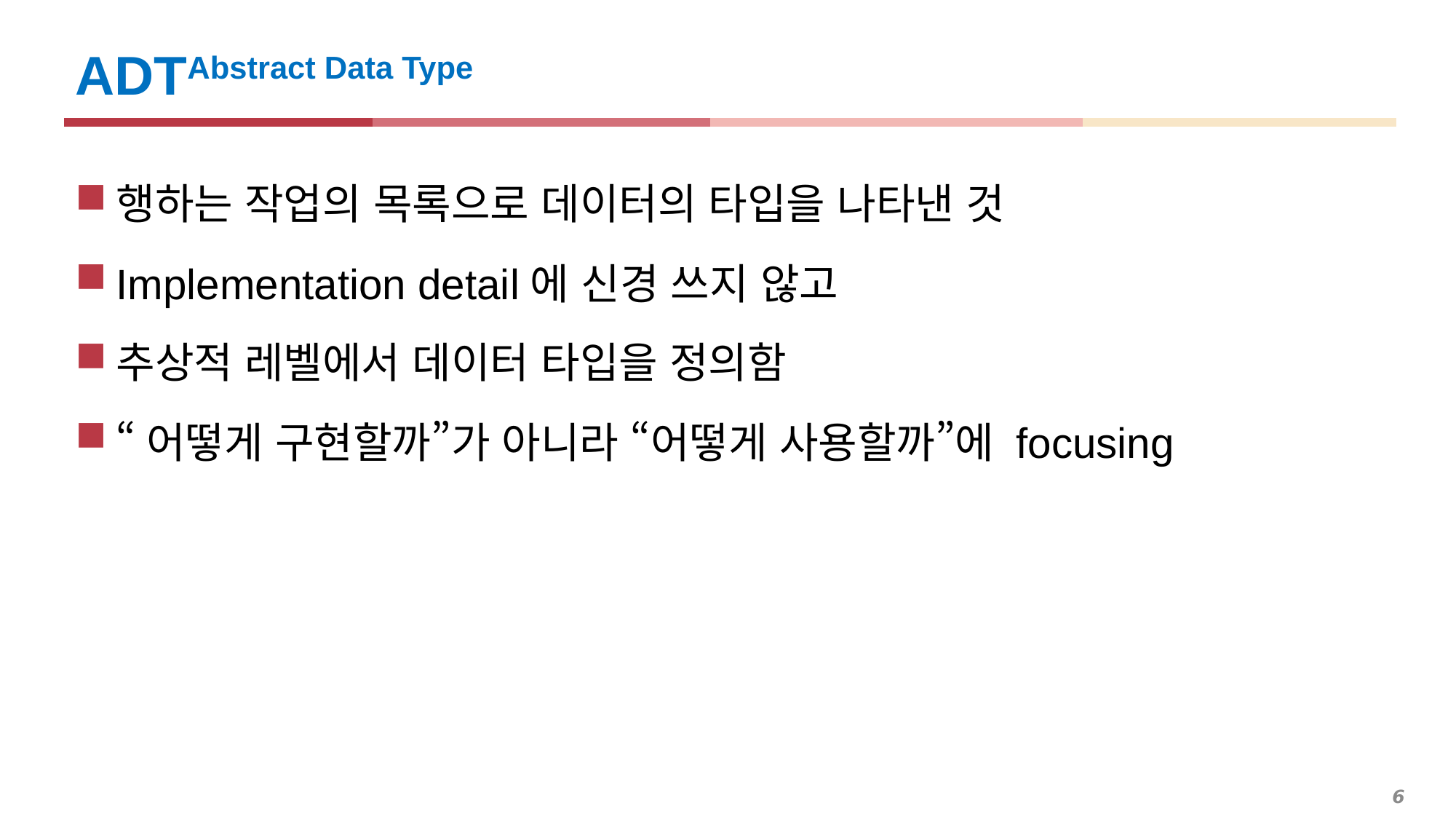

ADTAbstract Data Type
행하는 작업의 목록으로 데이터의 타입을 나타낸 것
Implementation detail에 신경 쓰지 않고
추상적 레벨에서 데이터 타입을 정의함
“어떻게 구현할까”가 아니라 “어떻게 사용할까”에 focusing